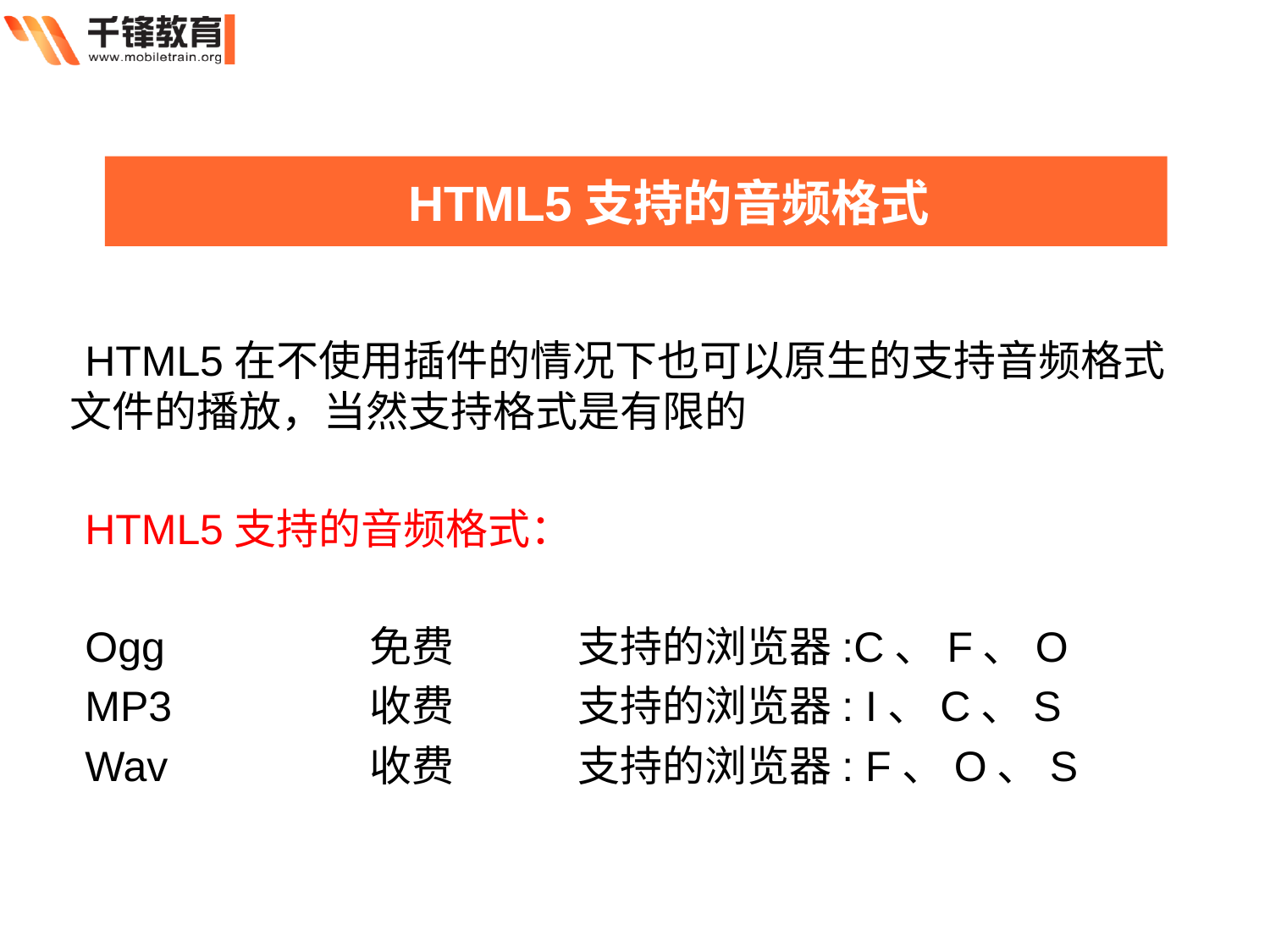

HTML5支持的音频格式
HTML5在不使用插件的情况下也可以原生的支持音频格式文件的播放，当然支持格式是有限的

HTML5支持的音频格式：

Ogg		   免费	支持的浏览器:C、F、O
MP3		   收费	支持的浏览器: I、C、S
Wav		   收费	支持的浏览器: F、O、S